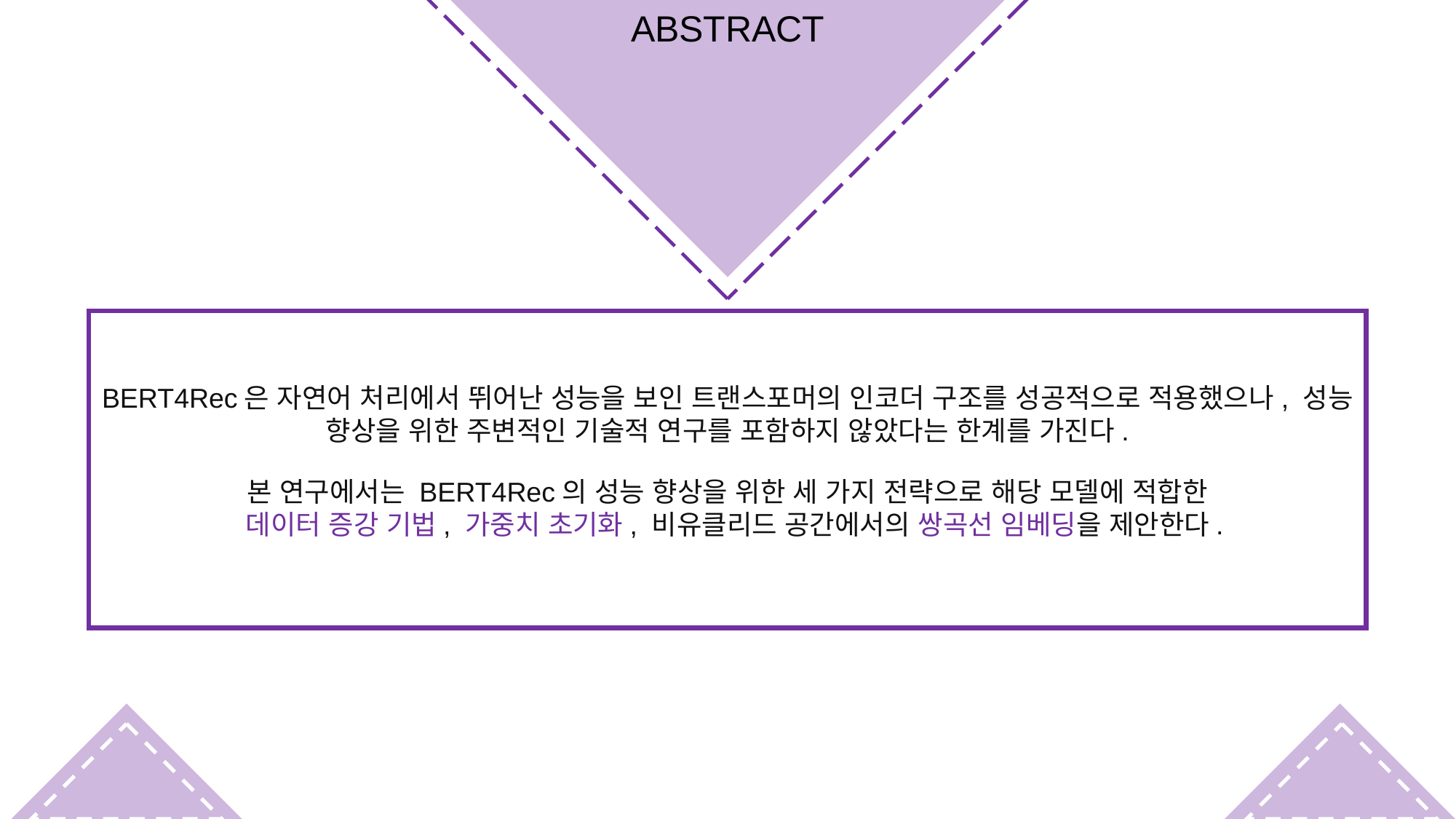

ABSTRACT

BERT4Rec은 자연어 처리에서 뛰어난 성능을 보인 트랜스포머의 인코더 구조를 성공적으로 적용했으나, 성능 향상을 위한 주변적인 기술적 연구를 포함하지 않았다는 한계를 가진다.
본 연구에서는 BERT4Rec의 성능 향상을 위한 세 가지 전략으로 해당 모델에 적합한
 데이터 증강 기법, 가중치 초기화, 비유클리드 공간에서의 쌍곡선 임베딩을 제안한다.